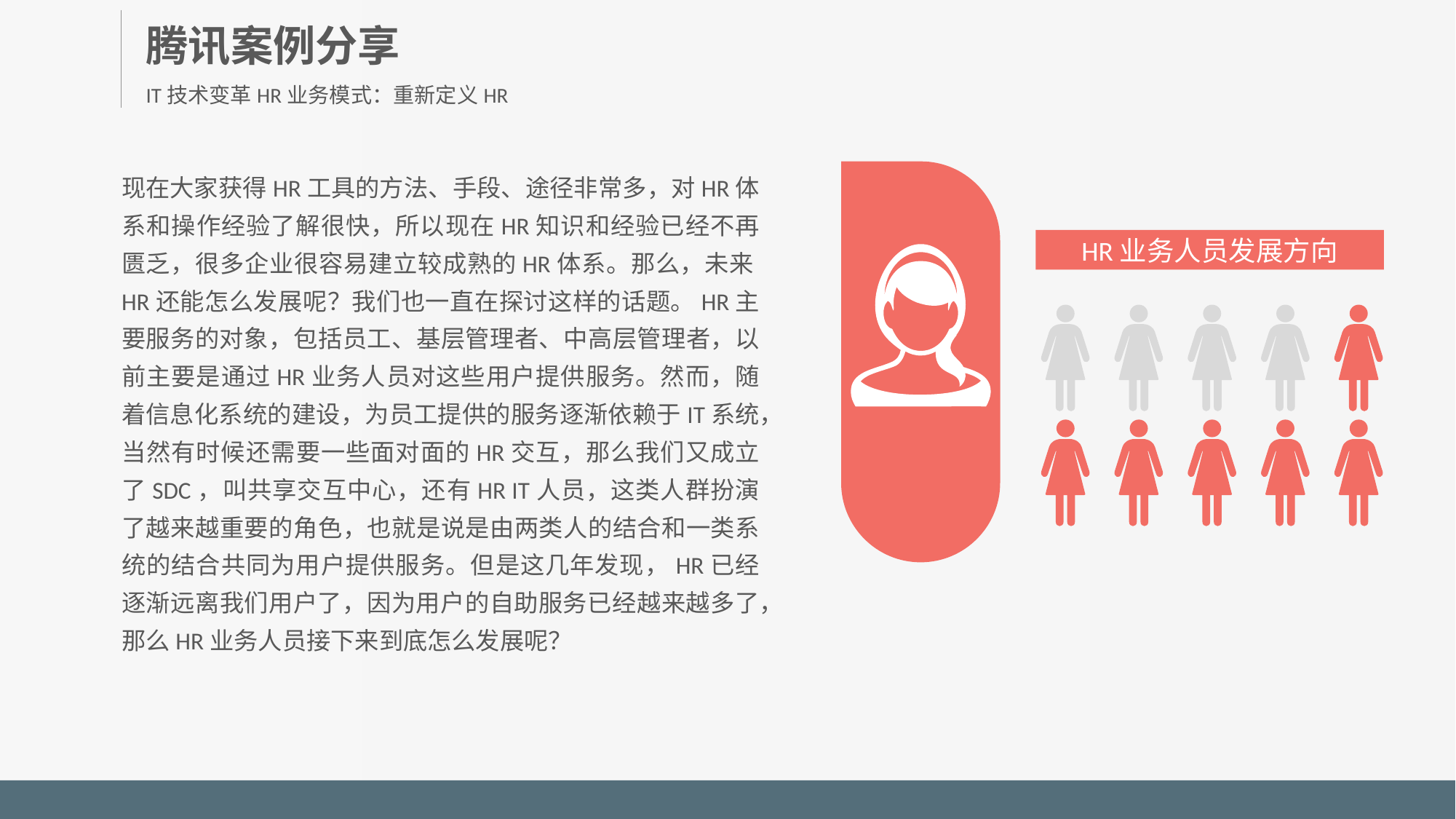

腾讯案例分享
IT技术变革HR业务模式：重新定义HR
现在大家获得HR工具的方法、手段、途径非常多，对HR体系和操作经验了解很快，所以现在HR知识和经验已经不再匮乏，很多企业很容易建立较成熟的HR体系。那么，未来HR还能怎么发展呢？我们也一直在探讨这样的话题。HR主要服务的对象，包括员工、基层管理者、中高层管理者，以前主要是通过HR业务人员对这些用户提供服务。然而，随着信息化系统的建设，为员工提供的服务逐渐依赖于IT系统，当然有时候还需要一些面对面的HR交互，那么我们又成立了SDC，叫共享交互中心，还有HR IT人员，这类人群扮演了越来越重要的角色，也就是说是由两类人的结合和一类系统的结合共同为用户提供服务。但是这几年发现，HR已经逐渐远离我们用户了，因为用户的自助服务已经越来越多了，那么HR业务人员接下来到底怎么发展呢？

HR业务人员发展方向